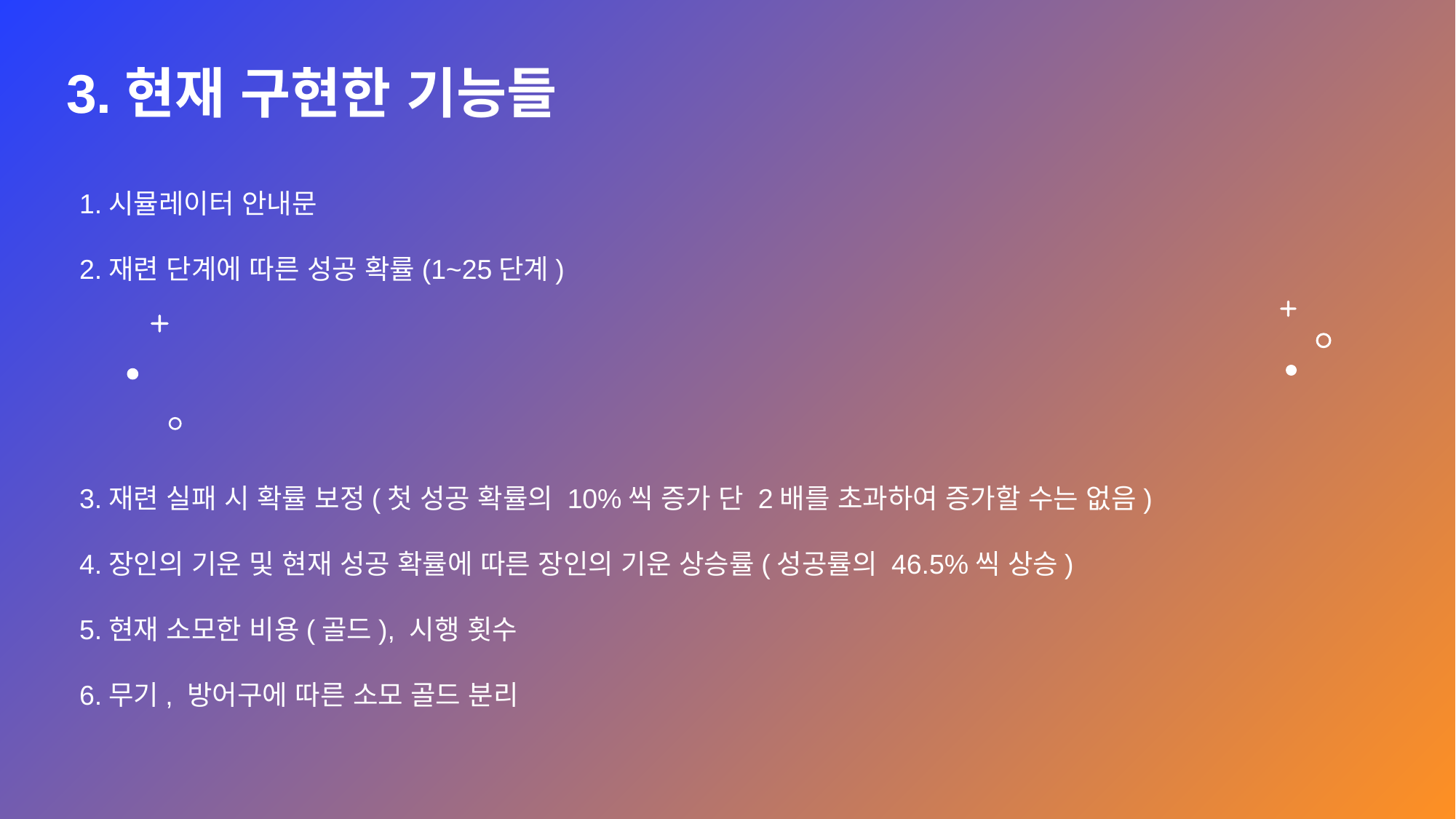

# 3.현재 구현한 기능들
1.시뮬레이터 안내문

2.재련 단계에 따른 성공 확률(1~25단계)

3.재련 실패 시 확률 보정(첫 성공 확률의 10%씩 증가 단 2배를 초과하여 증가할 수는 없음)

4.장인의 기운 및 현재 성공 확률에 따른 장인의 기운 상승률(성공률의 46.5%씩 상승)

5.현재 소모한 비용(골드), 시행 횟수

6.무기, 방어구에 따른 소모 골드 분리